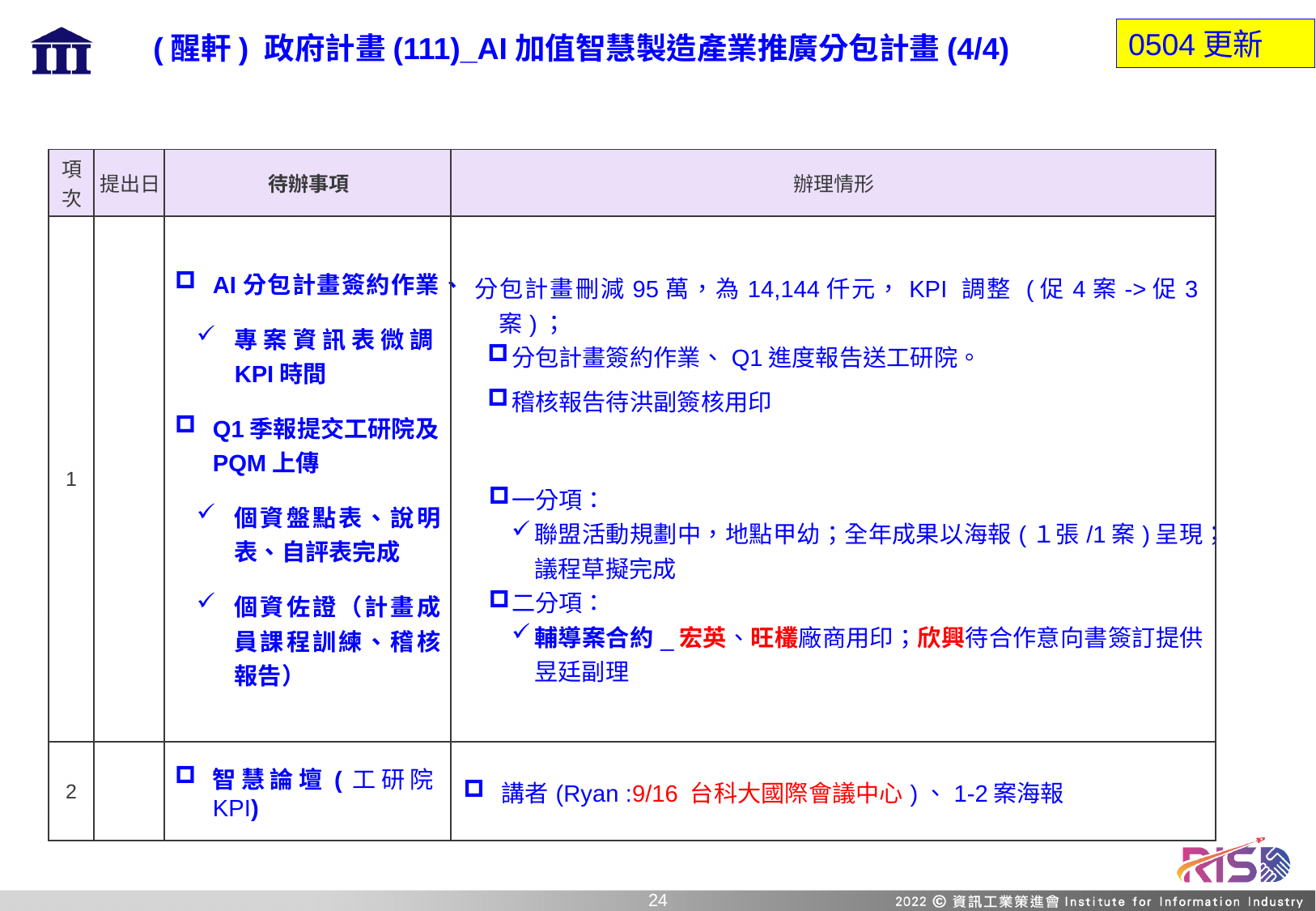

24
0504更新
(醒軒) 政府計畫(111)_AI加值智慧製造產業推廣分包計畫(4/4)
| 項次 | 提出日 | 待辦事項 | 辦理情形 |
| --- | --- | --- | --- |
| 1 |  | AI分包計畫簽約作業、 專案資訊表微調KPI時間 Q1季報提交工研院及PQM上傳 個資盤點表、說明表、自評表完成 個資佐證（計畫成員課程訓練、稽核報告） | 分包計畫刪減95萬，為14,144仟元，KPI 調整 (促4案->促3案)； 分包計畫簽約作業、Q1進度報告送工研院。 稽核報告待洪副簽核用印 一分項： 聯盟活動規劃中，地點甲幼；全年成果以海報(１張/1案)呈現；議程草擬完成 二分項： 輔導案合約\_宏英、旺欉廠商用印；欣興待合作意向書簽訂提供昱廷副理 |
| 2 |  | 智慧論壇(工研院KPI) | 講者(Ryan :9/16 台科大國際會議中心)、1-2案海報 |